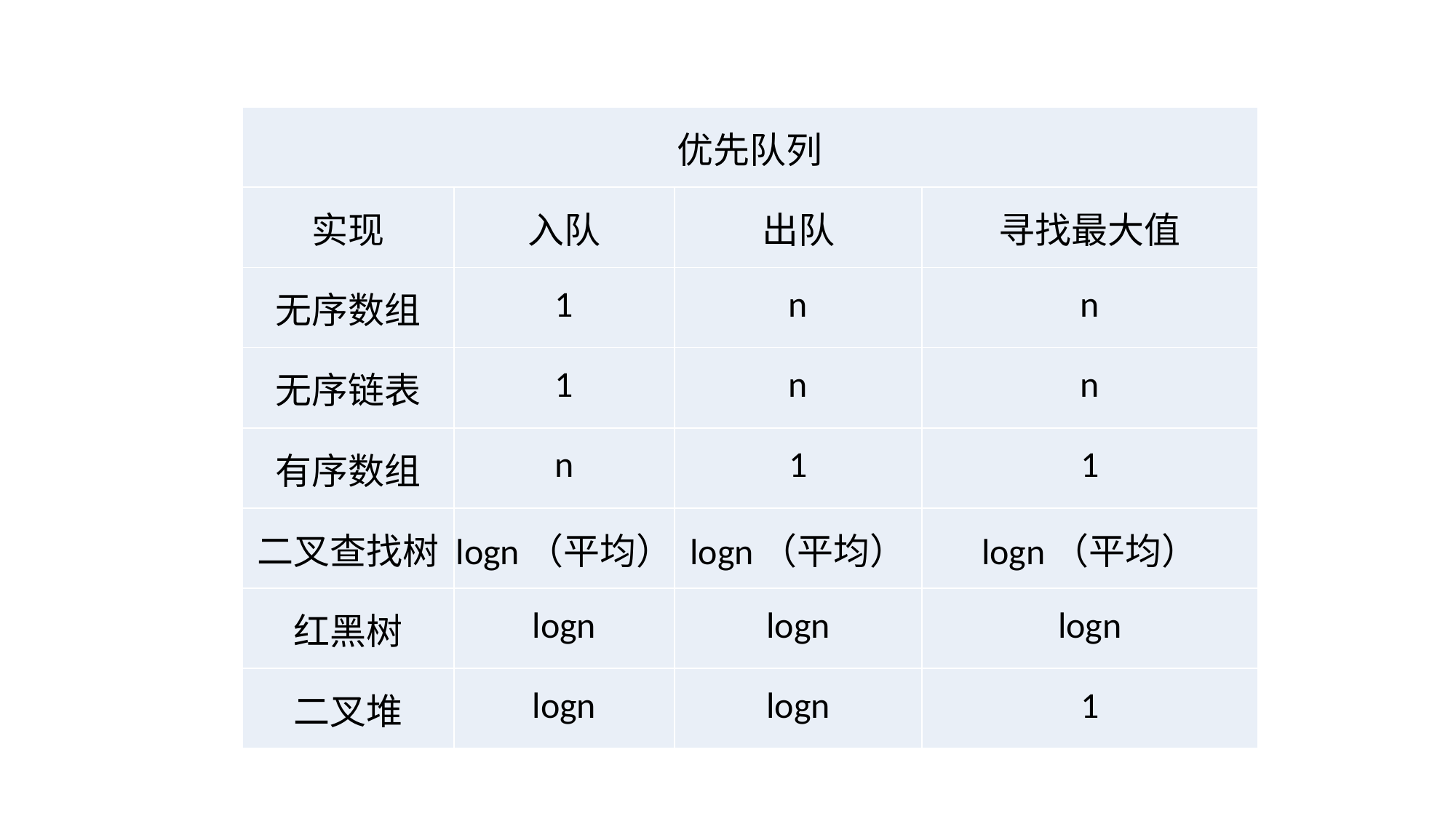

| 优先队列 |  |  |  |
| --- | --- | --- | --- |
| 实现 | 入队 | 出队 | 寻找最大值 |
| 无序数组 | 1 | n | n |
| 无序链表 | 1 | n | n |
| 有序数组 | n | 1 | 1 |
| 二叉查找树 | logn（平均） | logn（平均） | logn（平均） |
| 红黑树 | logn | logn | logn |
| 二叉堆 | logn | logn | 1 |